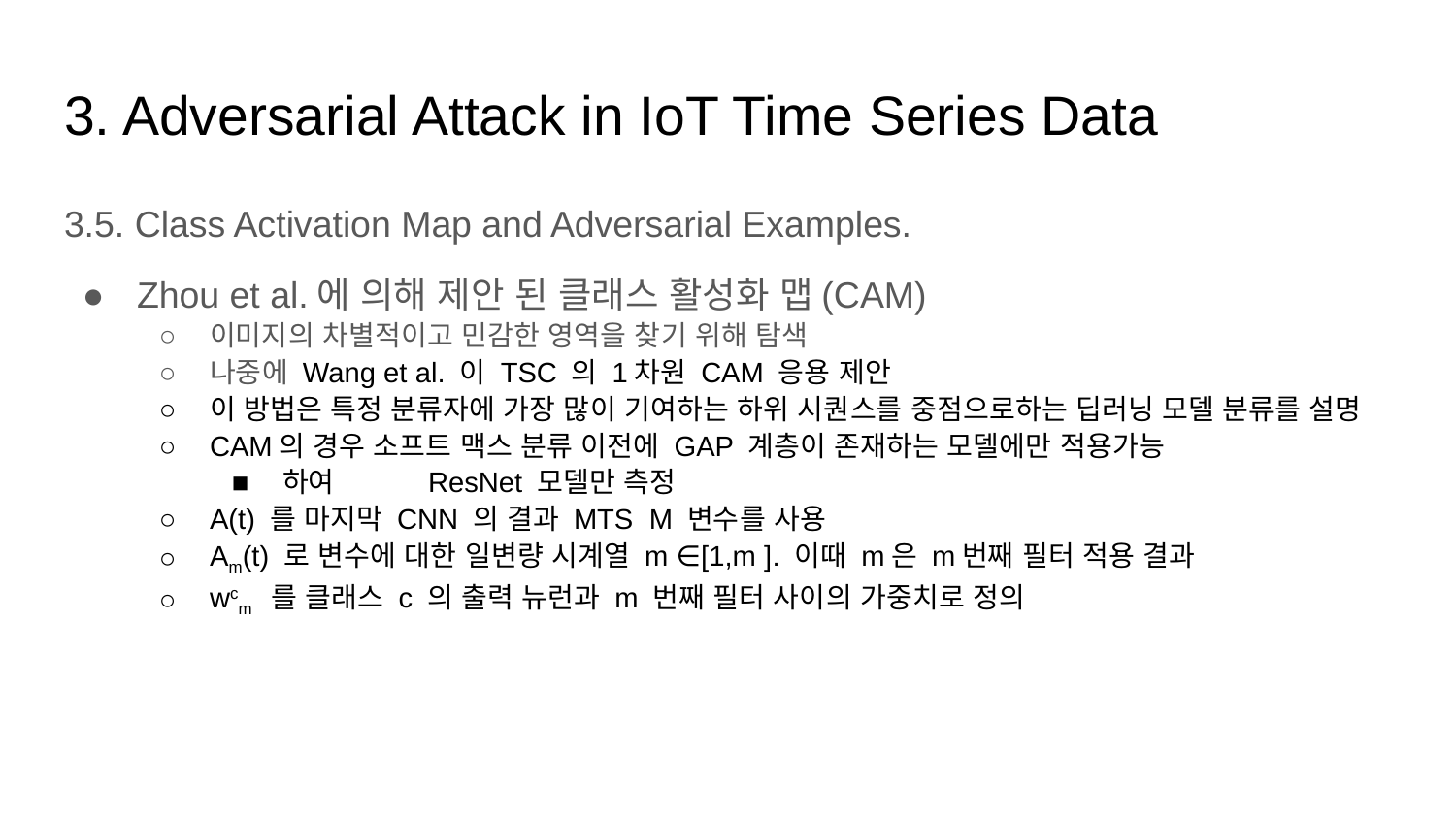

# 3. Adversarial Attack in IoT Time Series Data
3.5. Class Activation Map and Adversarial Examples.
Zhou et al.에 의해 제안 된 클래스 활성화 맵(CAM)
이미지의 차별적이고 민감한 영역을 찾기 위해 탐색
나중에 Wang et al. 이 TSC 의 1차원 CAM 응용 제안
이 방법은 특정 분류자에 가장 많이 기여하는 하위 시퀀스를 중점으로하는 딥러닝 모델 분류를 설명
CAM의 경우 소프트 맥스 분류 이전에 GAP 계층이 존재하는 모델에만 적용가능
하여	ResNet 모델만 측정
A(t) 를 마지막 CNN 의 결과 MTS  M 변수를 사용
Am(t) 로 변수에 대한 일변량 시계열 m ∈[1,m ]. 이때 m은 m번째 필터 적용 결과
wcm  를 클래스 c 의 출력 뉴런과 m 번째 필터 사이의 가중치로 정의